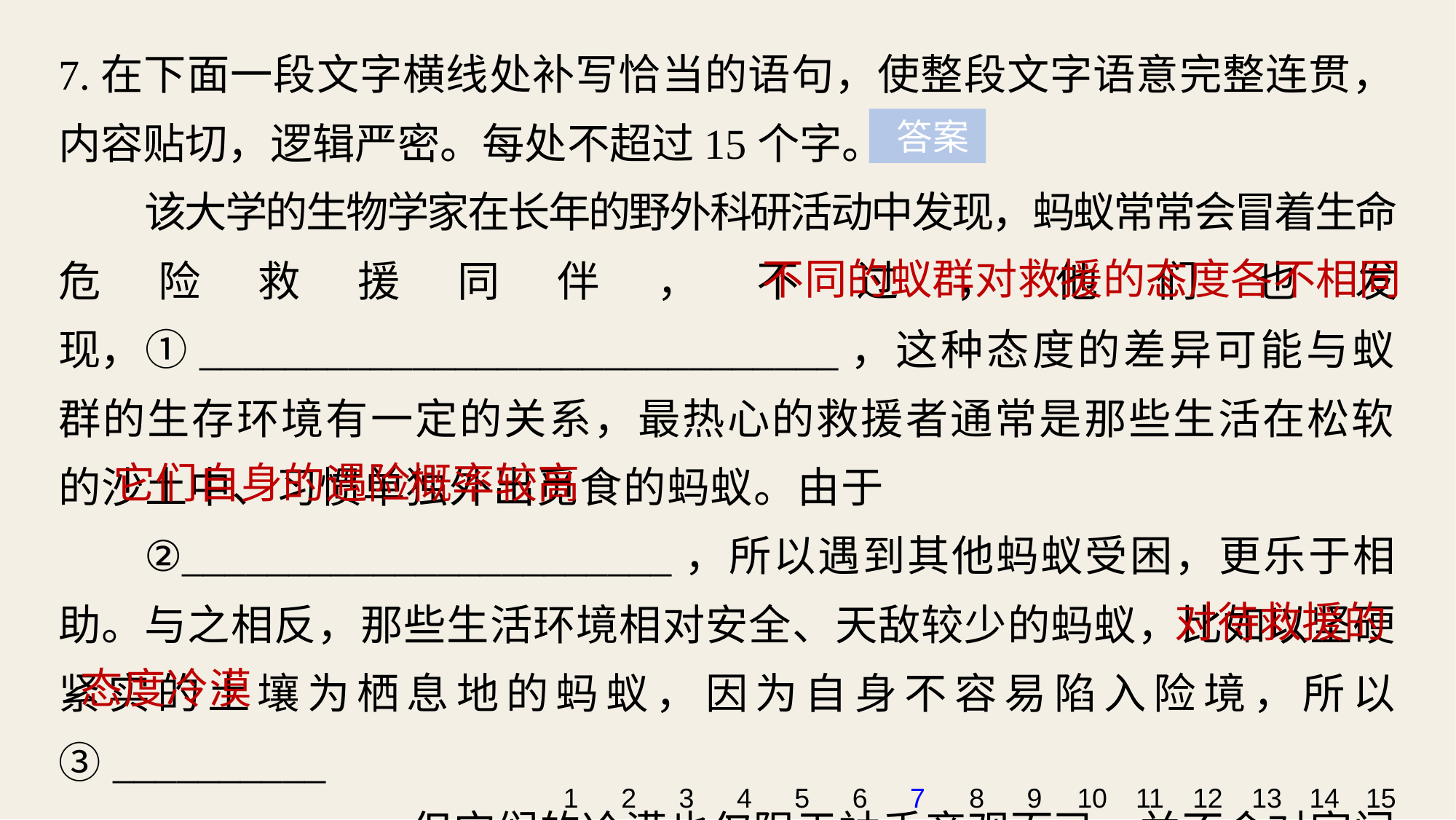

7.在下面一段文字横线处补写恰当的语句，使整段文字语意完整连贯，内容贴切，逻辑严密。每处不超过15个字。
该大学的生物学家在长年的野外科研活动中发现，蚂蚁常常会冒着生命危险救援同伴，不过，他们也发现，①______________________________，这种态度的差异可能与蚁群的生存环境有一定的关系，最热心的救援者通常是那些生活在松软的沙土中、习惯单独外出觅食的蚂蚁。由于
②_______________________，所以遇到其他蚂蚁受困，更乐于相助。与之相反，那些生活环境相对安全、天敌较少的蚂蚁，比如以坚硬紧实的土壤为栖息地的蚂蚁，因为自身不容易陷入险境，所以③__________
__________。但它们的冷漠也仅限于袖手旁观而已，并不会对家门口受困的外来蚂蚁进行攻击。
 答案
不同的蚁群对救援的态度各不相同
它们自身的遇险概率较高
对待救援的
态度冷漠
1
2
3
4
5
6
7
8
9
10
11
12
13
14
15